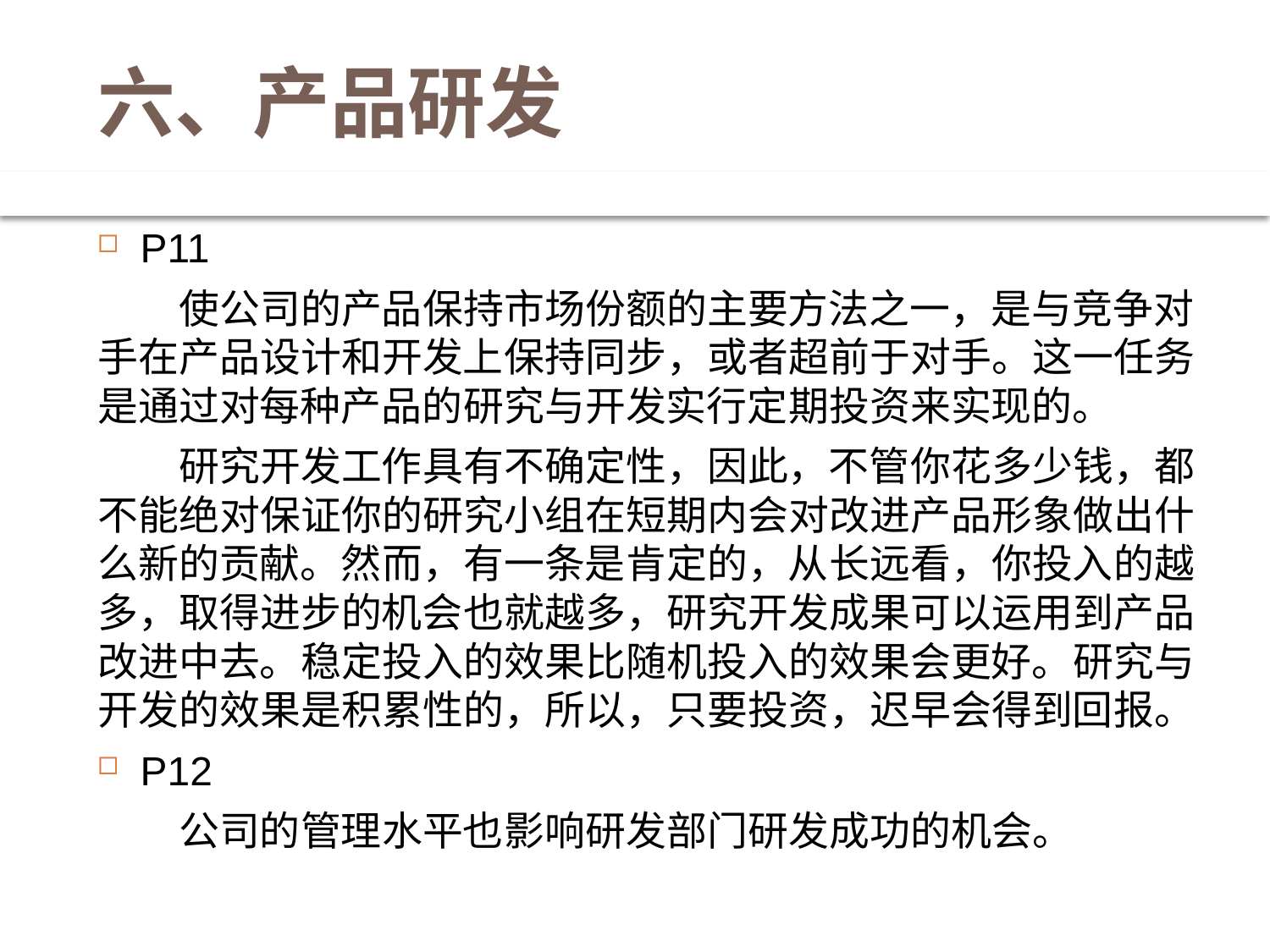

# 六、产品研发
P11
　　使公司的产品保持市场份额的主要方法之一，是与竞争对手在产品设计和开发上保持同步，或者超前于对手。这一任务是通过对每种产品的研究与开发实行定期投资来实现的。
　　研究开发工作具有不确定性，因此，不管你花多少钱，都不能绝对保证你的研究小组在短期内会对改进产品形象做出什么新的贡献。然而，有一条是肯定的，从长远看，你投入的越多，取得进步的机会也就越多，研究开发成果可以运用到产品改进中去。稳定投入的效果比随机投入的效果会更好。研究与开发的效果是积累性的，所以，只要投资，迟早会得到回报。
P12
　　公司的管理水平也影响研发部门研发成功的机会。